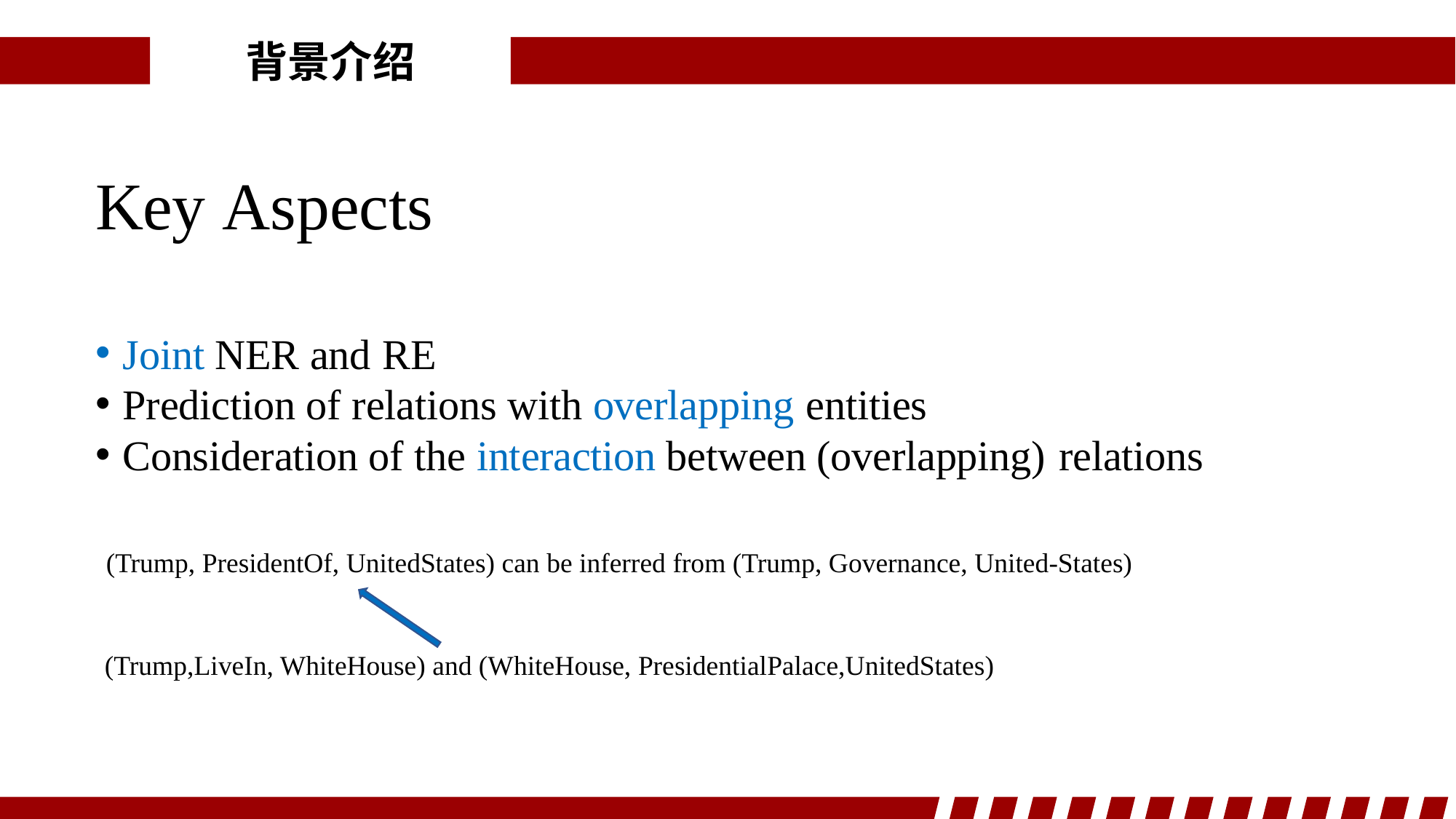

背景介绍

Key Aspects
Joint NER and RE
Prediction of relations with overlapping entities
Consideration of the interaction between (overlapping) relations
(Trump, PresidentOf, UnitedStates) can be inferred from (Trump, Governance, United-States)

(Trump,LiveIn, WhiteHouse) and (WhiteHouse, PresidentialPalace,UnitedStates)